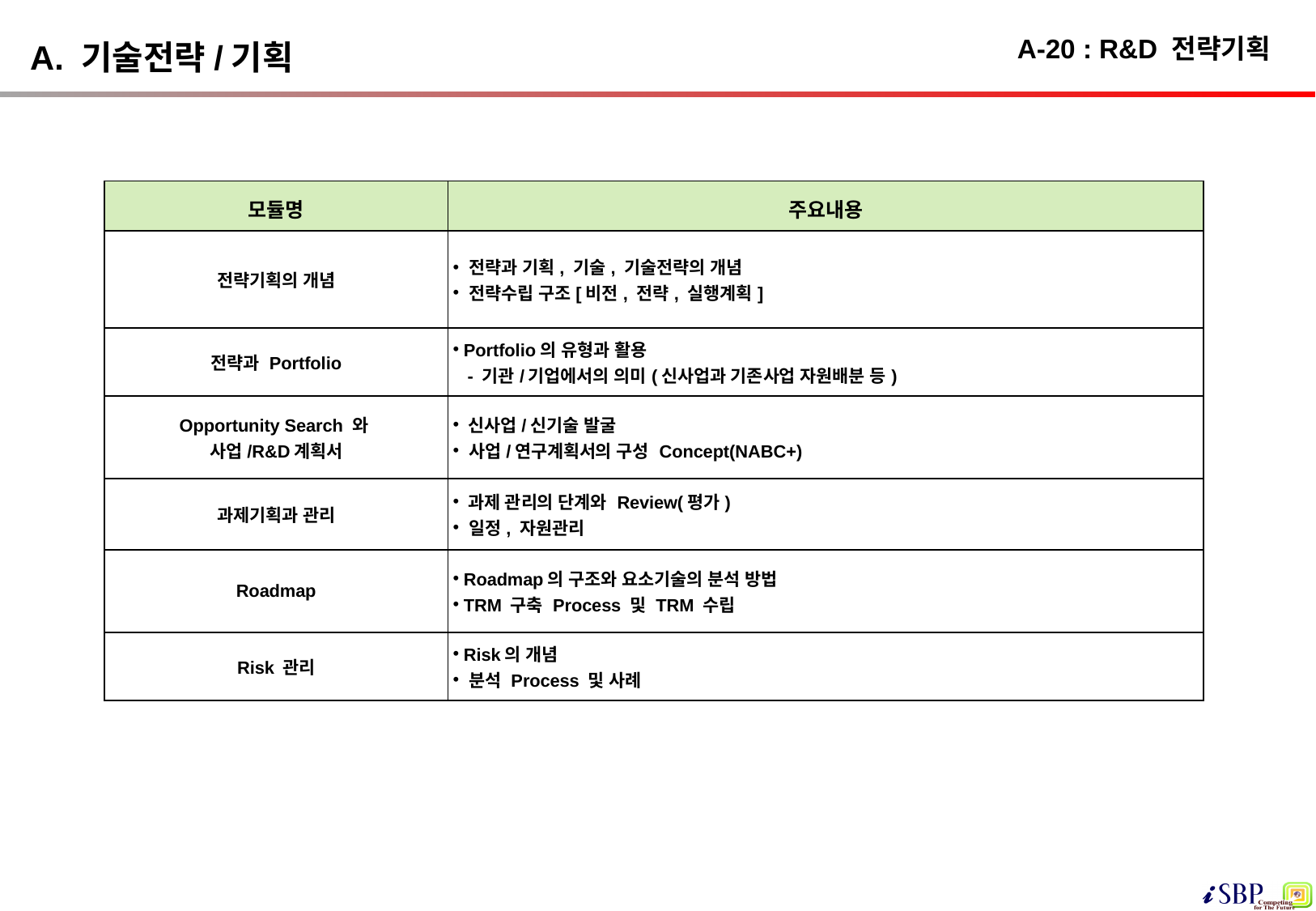

# A-20 : R&D 전략기획
A. 기술전략/기획
| 모듈명 | 주요내용 |
| --- | --- |
| 전략기획의 개념 | 전략과 기획, 기술, 기술전략의 개념 전략수립 구조[비전, 전략, 실행계획] |
| 전략과 Portfolio | Portfolio의 유형과 활용 - 기관/기업에서의 의미(신사업과 기존사업 자원배분 등) |
| Opportunity Search 와 사업/R&D계획서 | 신사업/신기술 발굴 사업/연구계획서의 구성 Concept(NABC+) |
| 과제기획과 관리 | 과제 관리의 단계와 Review(평가) 일정, 자원관리 |
| Roadmap | Roadmap의 구조와 요소기술의 분석 방법 TRM 구축 Process 및 TRM 수립 |
| Risk 관리 | Risk의 개념 분석 Process 및 사례 |